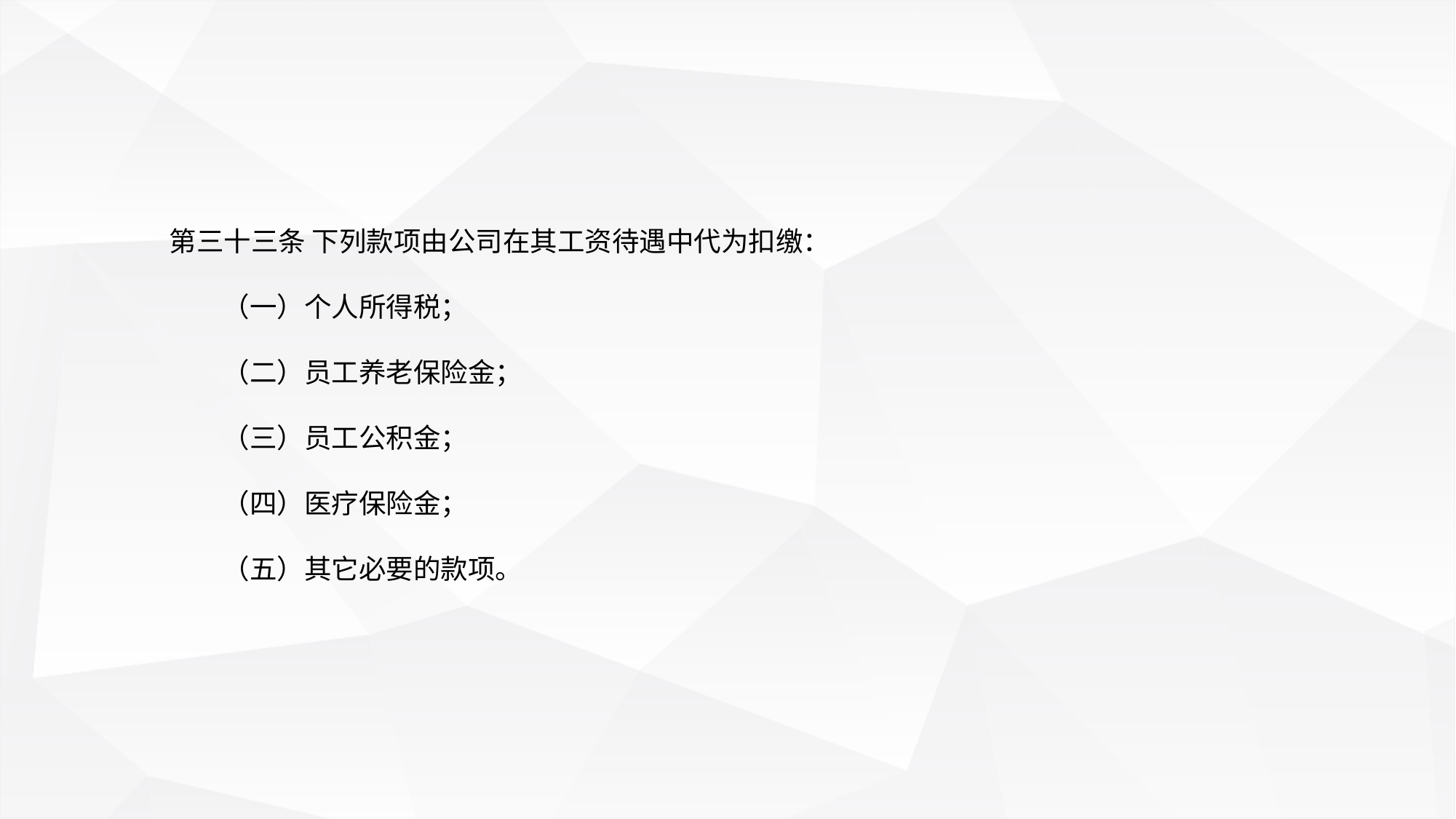

第三十三条 下列款项由公司在其工资待遇中代为扣缴：
（一）个人所得税；
（二）员工养老保险金；
（三）员工公积金；
（四）医疗保险金；
（五）其它必要的款项。